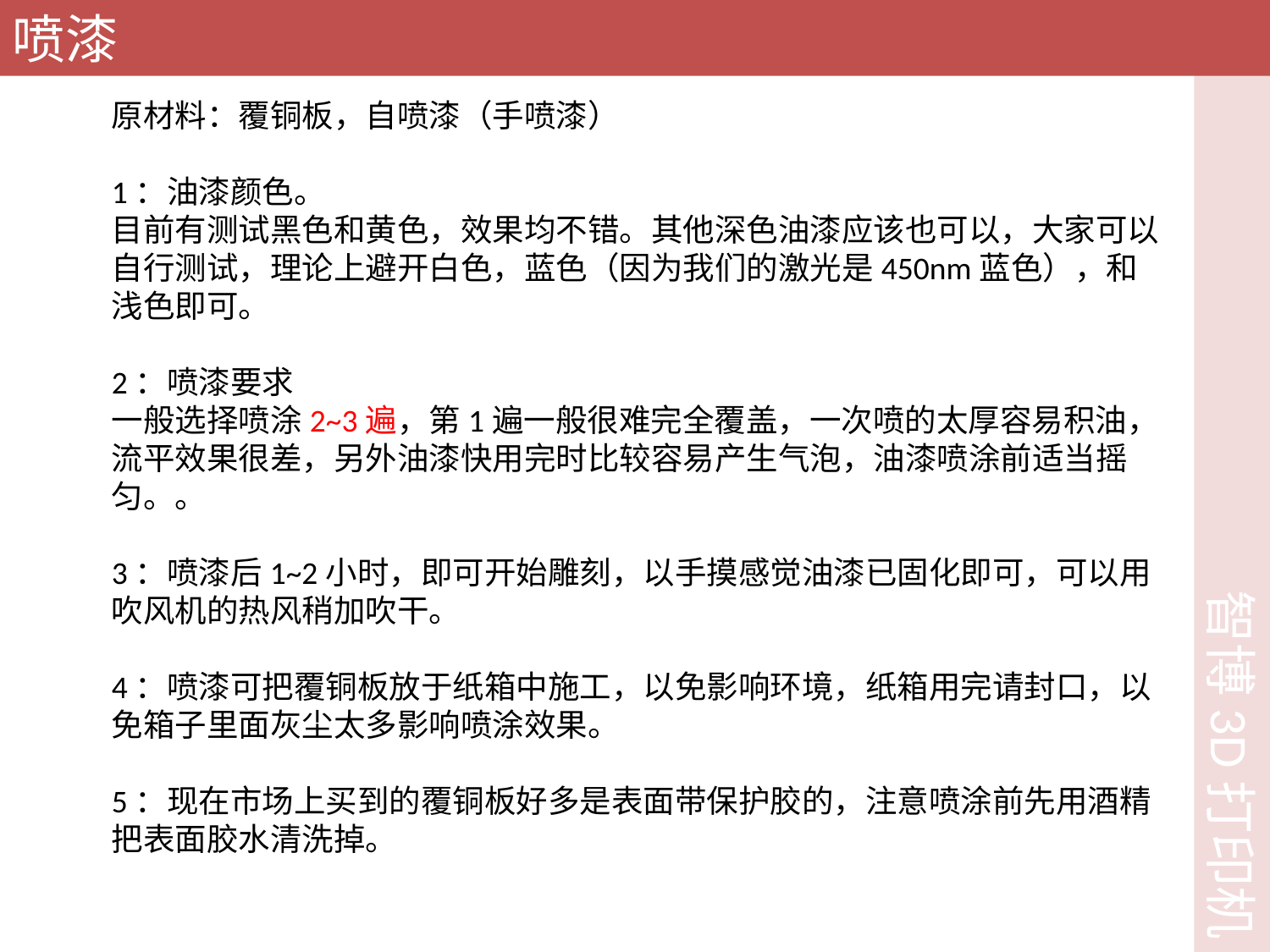

喷漆
原材料：覆铜板，自喷漆（手喷漆）

1：油漆颜色。
目前有测试黑色和黄色，效果均不错。其他深色油漆应该也可以，大家可以自行测试，理论上避开白色，蓝色（因为我们的激光是450nm蓝色），和浅色即可。

2：喷漆要求
一般选择喷涂2~3遍，第1遍一般很难完全覆盖，一次喷的太厚容易积油，流平效果很差，另外油漆快用完时比较容易产生气泡，油漆喷涂前适当摇匀。。

3：喷漆后1~2小时，即可开始雕刻，以手摸感觉油漆已固化即可，可以用吹风机的热风稍加吹干。

4：喷漆可把覆铜板放于纸箱中施工，以免影响环境，纸箱用完请封口，以免箱子里面灰尘太多影响喷涂效果。

5：现在市场上买到的覆铜板好多是表面带保护胶的，注意喷涂前先用酒精把表面胶水清洗掉。
智博3D打印机